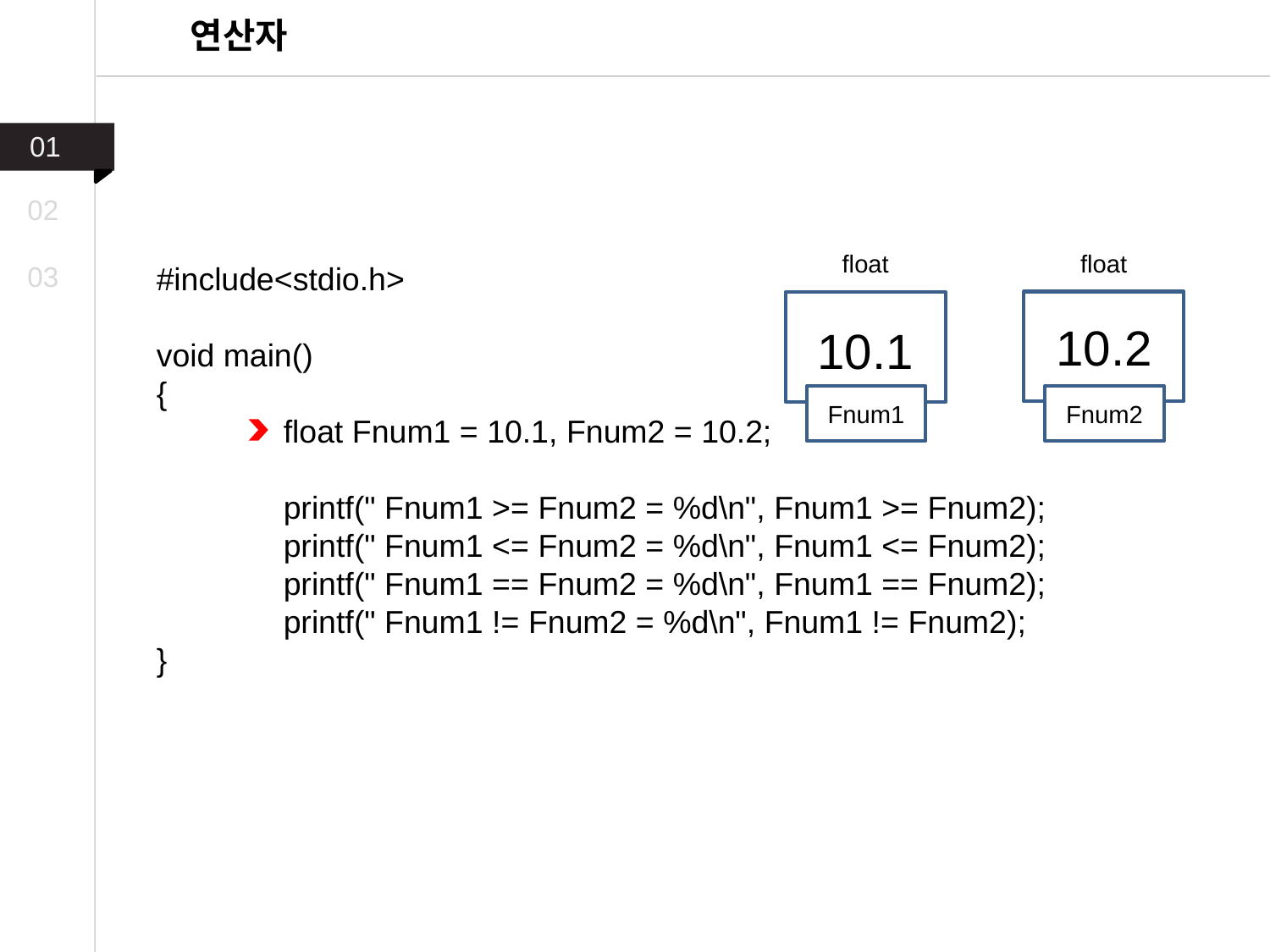

연산자
01

02
float
float
03
#include<stdio.h>

void main()
{
	float Fnum1 = 10.1, Fnum2 = 10.2;

	printf(" Fnum1 >= Fnum2 = %d\n", Fnum1 >= Fnum2);
	printf(" Fnum1 <= Fnum2 = %d\n", Fnum1 <= Fnum2);
	printf(" Fnum1 == Fnum2 = %d\n", Fnum1 == Fnum2);
	printf(" Fnum1 != Fnum2 = %d\n", Fnum1 != Fnum2);
}

10.2
10.1
Fnum1
Fnum2